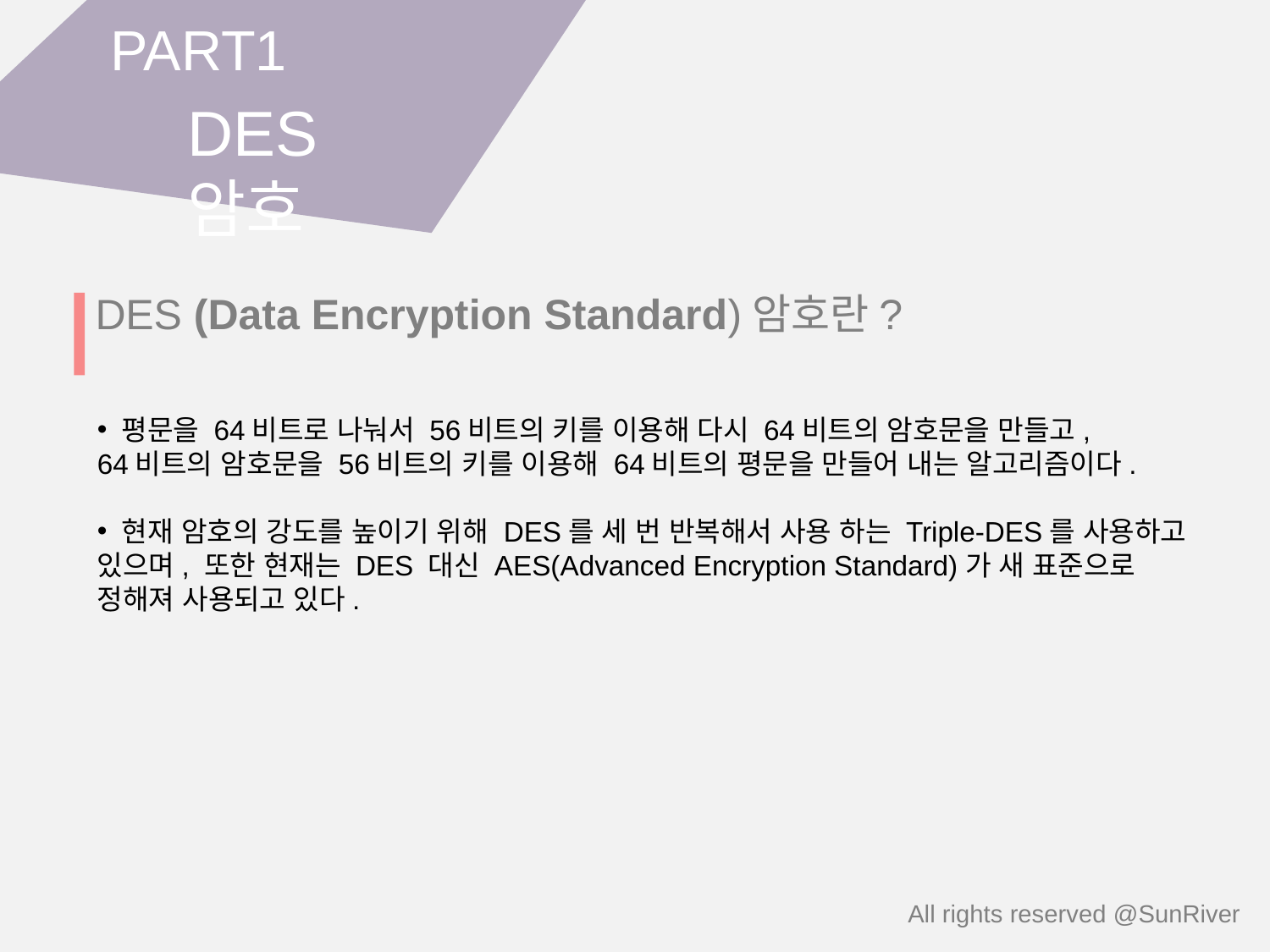

PART1
DES 암호
DES (Data Encryption Standard)암호란?

 평문을 64비트로 나눠서 56비트의 키를 이용해 다시 64비트의 암호문을 만들고,
64비트의 암호문을 56비트의 키를 이용해 64비트의 평문을 만들어 내는 알고리즘이다.

 현재 암호의 강도를 높이기 위해 DES를 세 번 반복해서 사용 하는 Triple-DES를 사용하고 있으며, 또한 현재는 DES 대신 AES(Advanced Encryption Standard)가 새 표준으로 정해져 사용되고 있다.